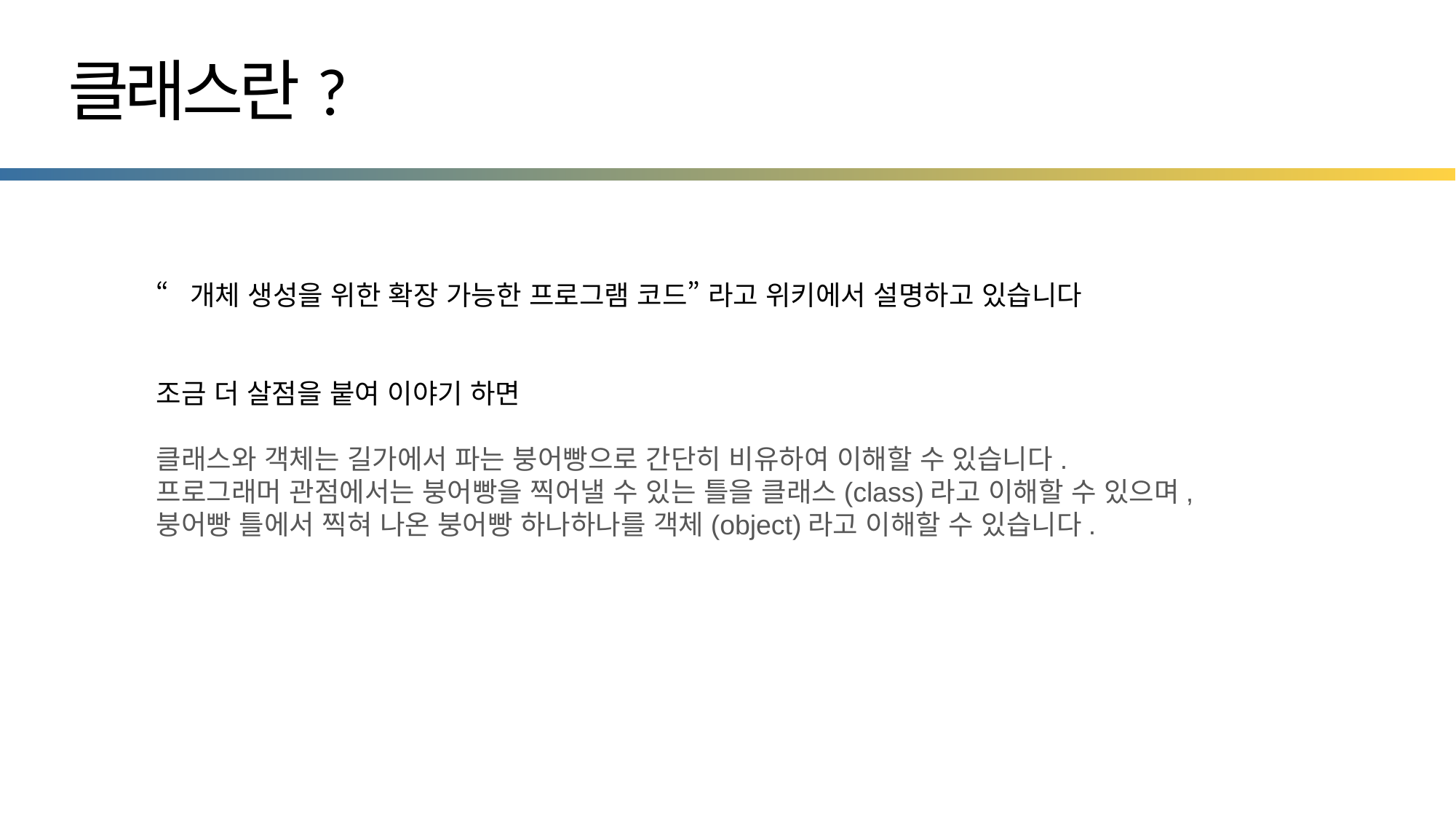

# 클래스란?
“개체 생성을 위한 확장 가능한 프로그램 코드” 라고 위키에서 설명하고 있습니다

조금 더 살점을 붙여 이야기 하면

클래스와 객체는 길가에서 파는 붕어빵으로 간단히 비유하여 이해할 수 있습니다.
프로그래머 관점에서는 붕어빵을 찍어낼 수 있는 틀을 클래스(class)라고 이해할 수 있으며, 붕어빵 틀에서 찍혀 나온 붕어빵 하나하나를 객체(object)라고 이해할 수 있습니다.